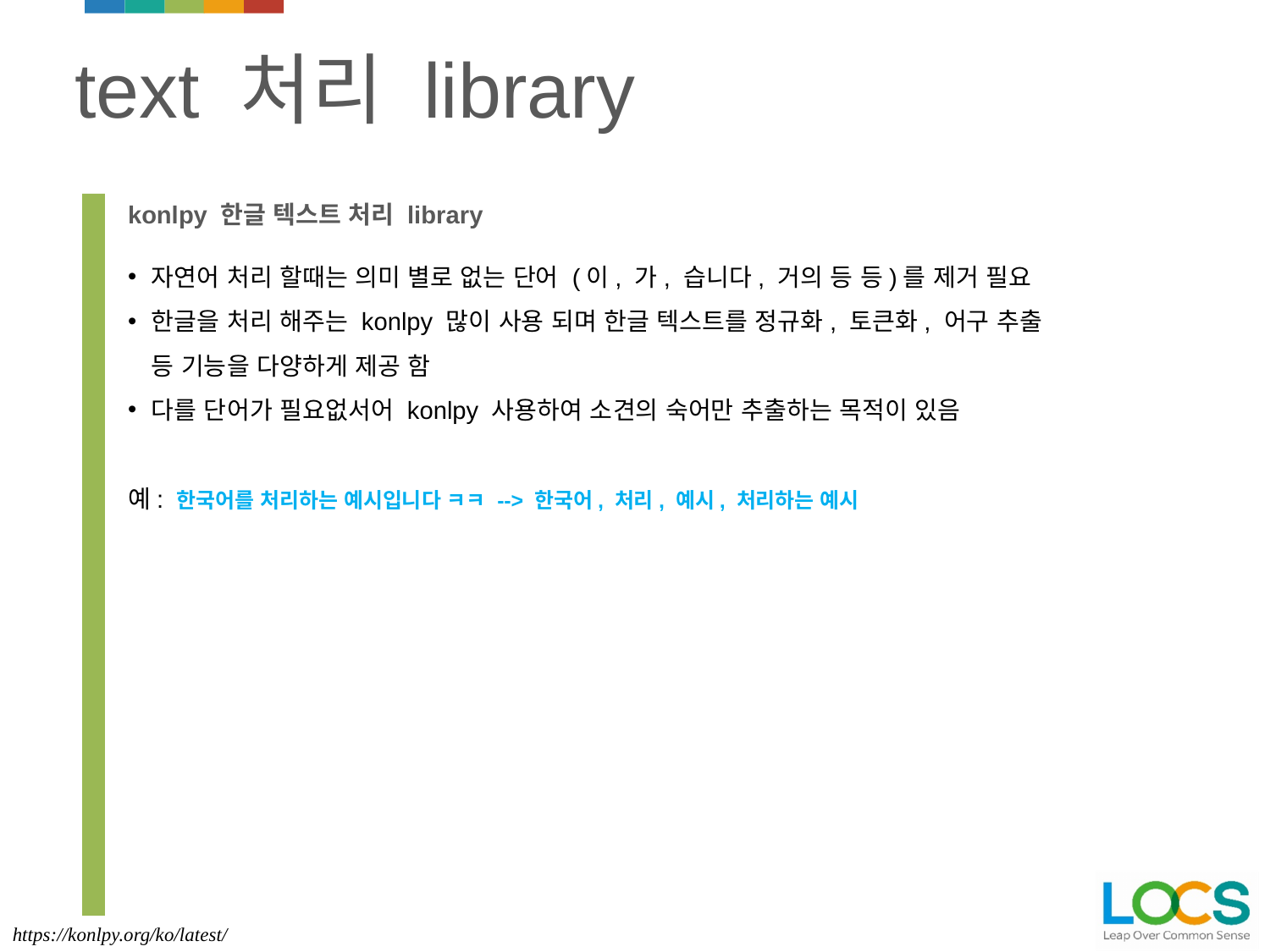

# text 처리 library

konlpy 한글 텍스트 처리 library

자연어 처리 할때는 의미 별로 없는 단어 (이, 가, 습니다, 거의 등 등)를 제거 필요
한글을 처리 해주는 konlpy 많이 사용 되며 한글 텍스트를 정규화, 토큰화, 어구 추출 등 기능을 다양하게 제공 함
다를 단어가 필요없서어 konlpy 사용하여 소견의 숙어만 추출하는 목적이 있음

예: 한국어를 처리하는 예시입니다 ㅋㅋ --> 한국어, 처리, 예시, 처리하는 예시
https://konlpy.org/ko/latest/